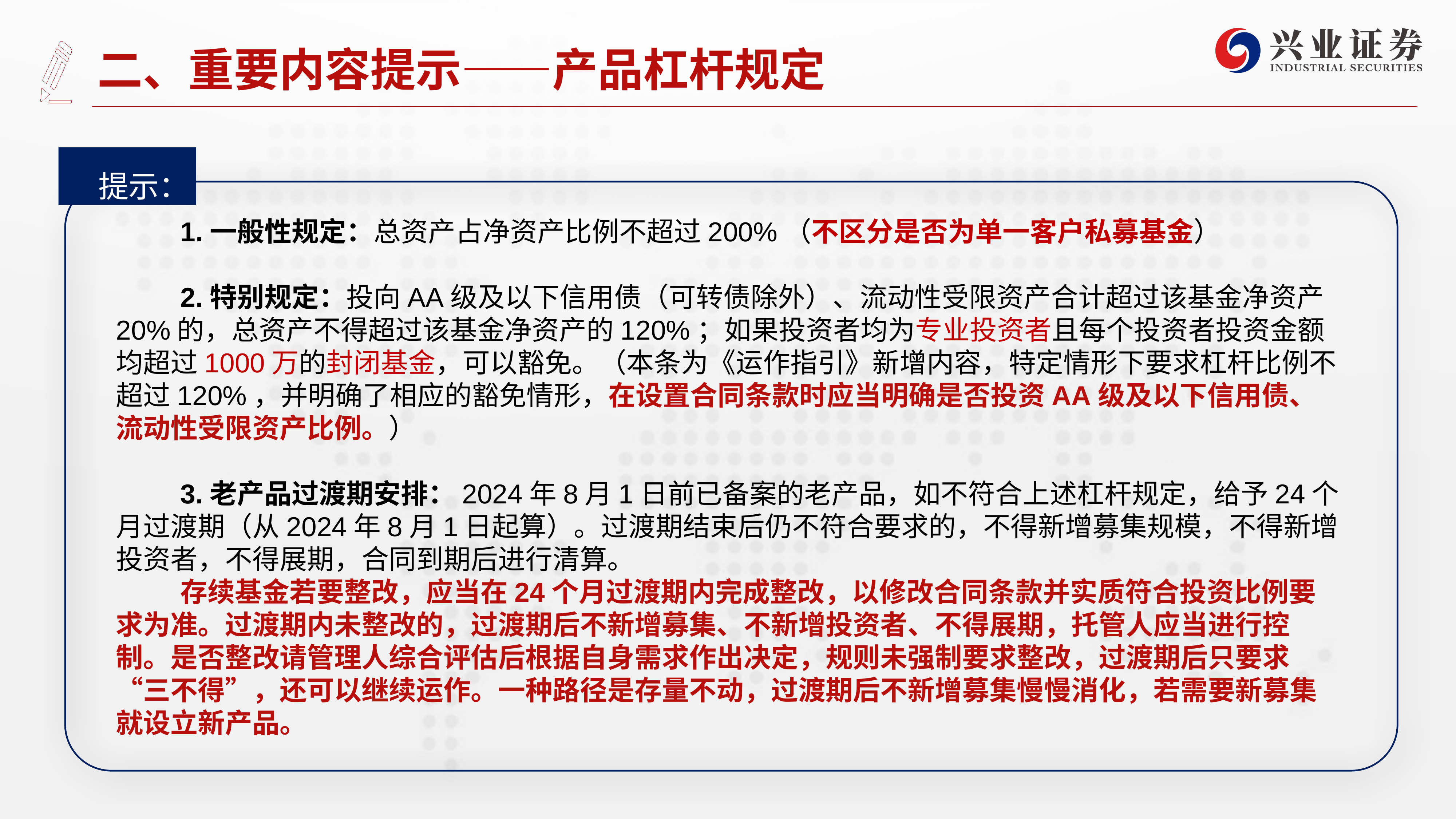

# 二、重要内容提示——产品杠杆规定
    提示：

1.一般性规定：总资产占净资产比例不超过200%（不区分是否为单一客户私募基金）

2.特别规定：投向AA级及以下信用债（可转债除外）、流动性受限资产合计超过该基金净资产20%的，总资产不得超过该基金净资产的120%；如果投资者均为专业投资者且每个投资者投资金额均超过1000万的封闭基金，可以豁免。（本条为《运作指引》新增内容，特定情形下要求杠杆比例不超过120%，并明确了相应的豁免情形，在设置合同条款时应当明确是否投资AA级及以下信用债、流动性受限资产比例。）

3.老产品过渡期安排：2024年8月1日前已备案的老产品，如不符合上述杠杆规定，给予24个月过渡期（从2024年8月1日起算）。过渡期结束后仍不符合要求的，不得新增募集规模，不得新增投资者，不得展期，合同到期后进行清算。
存续基金若要整改，应当在24个月过渡期内完成整改，以修改合同条款并实质符合投资比例要求为准。过渡期内未整改的，过渡期后不新增募集、不新增投资者、不得展期，托管人应当进行控制。是否整改请管理人综合评估后根据自身需求作出决定，规则未强制要求整改，过渡期后只要求“三不得”，还可以继续运作。一种路径是存量不动，过渡期后不新增募集慢慢消化，若需要新募集就设立新产品。